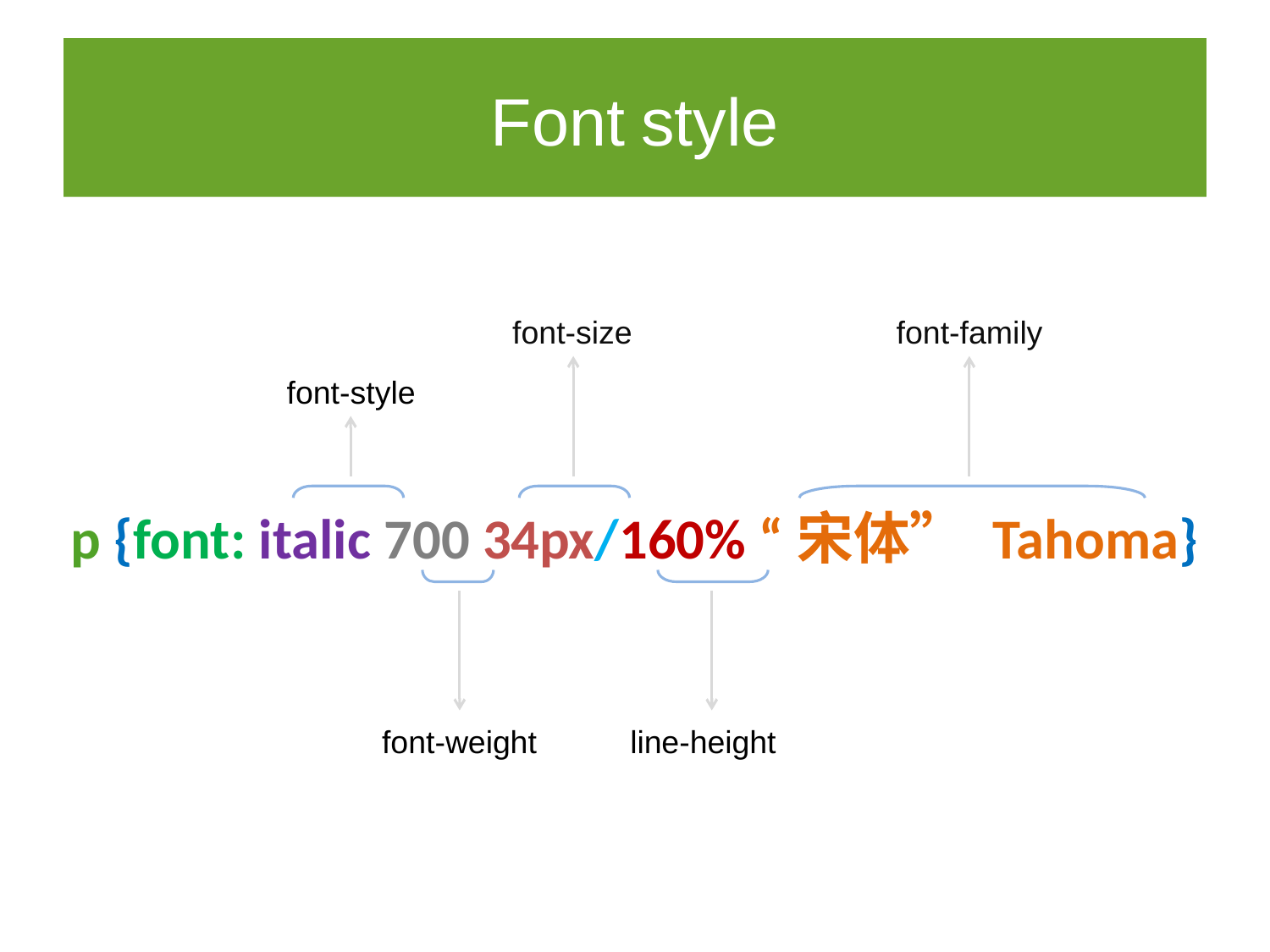

# Font style
font-size
font-family

font-style

p {font: italic 700 34px/160% “宋体” Tahoma}

font-weight
line-height